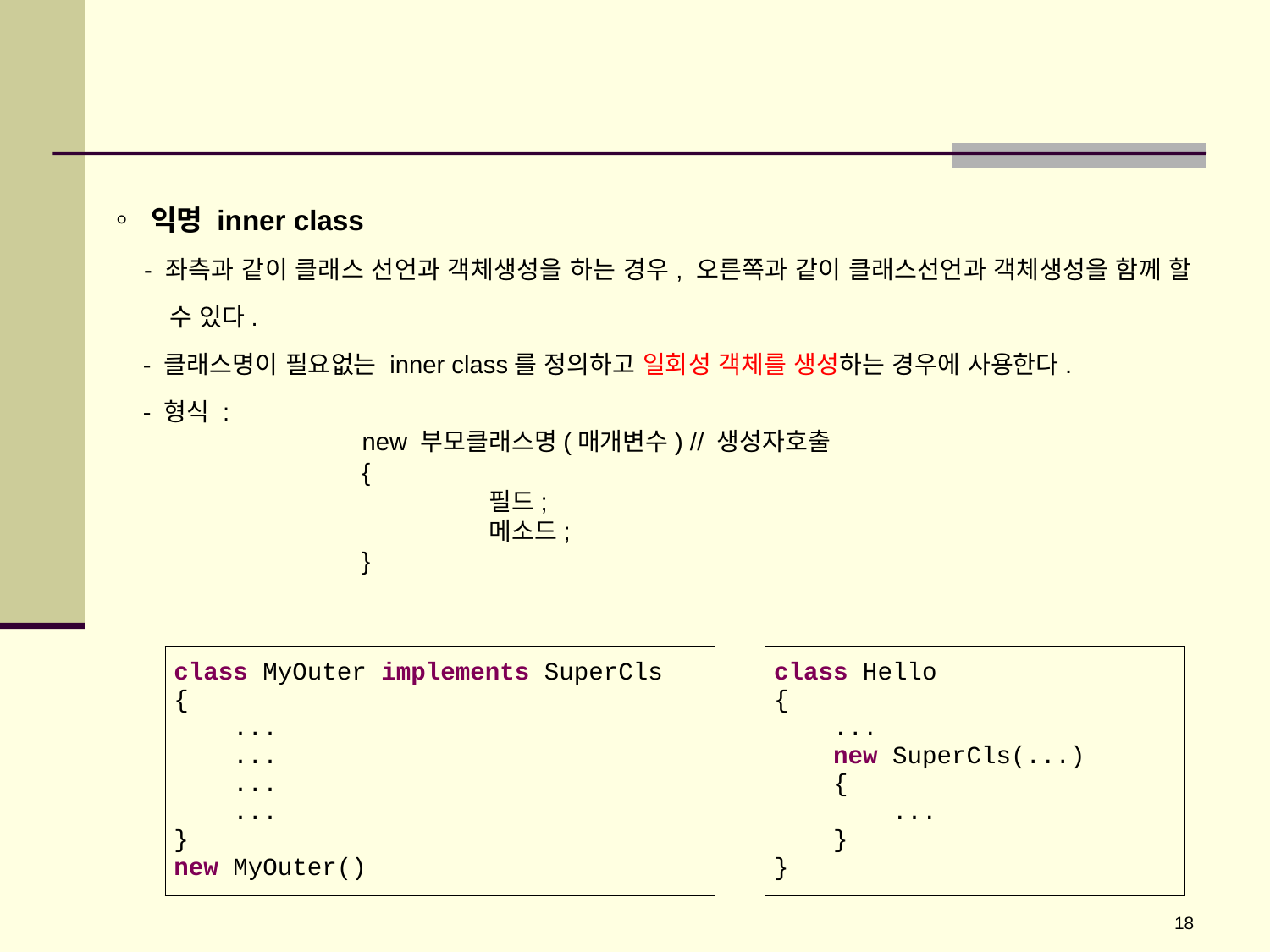

#
◦ 익명 inner class
     - 좌측과 같이 클래스 선언과 객체생성을 하는 경우, 오른쪽과 같이 클래스선언과 객체생성을 함께 할 수 있다.
     - 클래스명이 필요없는 inner class를 정의하고 일회성 객체를 생성하는 경우에 사용한다.
     - 형식 :
		new 부모클래스명(매개변수) // 생성자호출
		{
			필드;
			메소드;
		}

| class MyOuter implements SuperCls { ... ... ... ... } new MyOuter() |
| --- |
| class Hello { ... new SuperCls(...) { ... } } |
| --- |
18